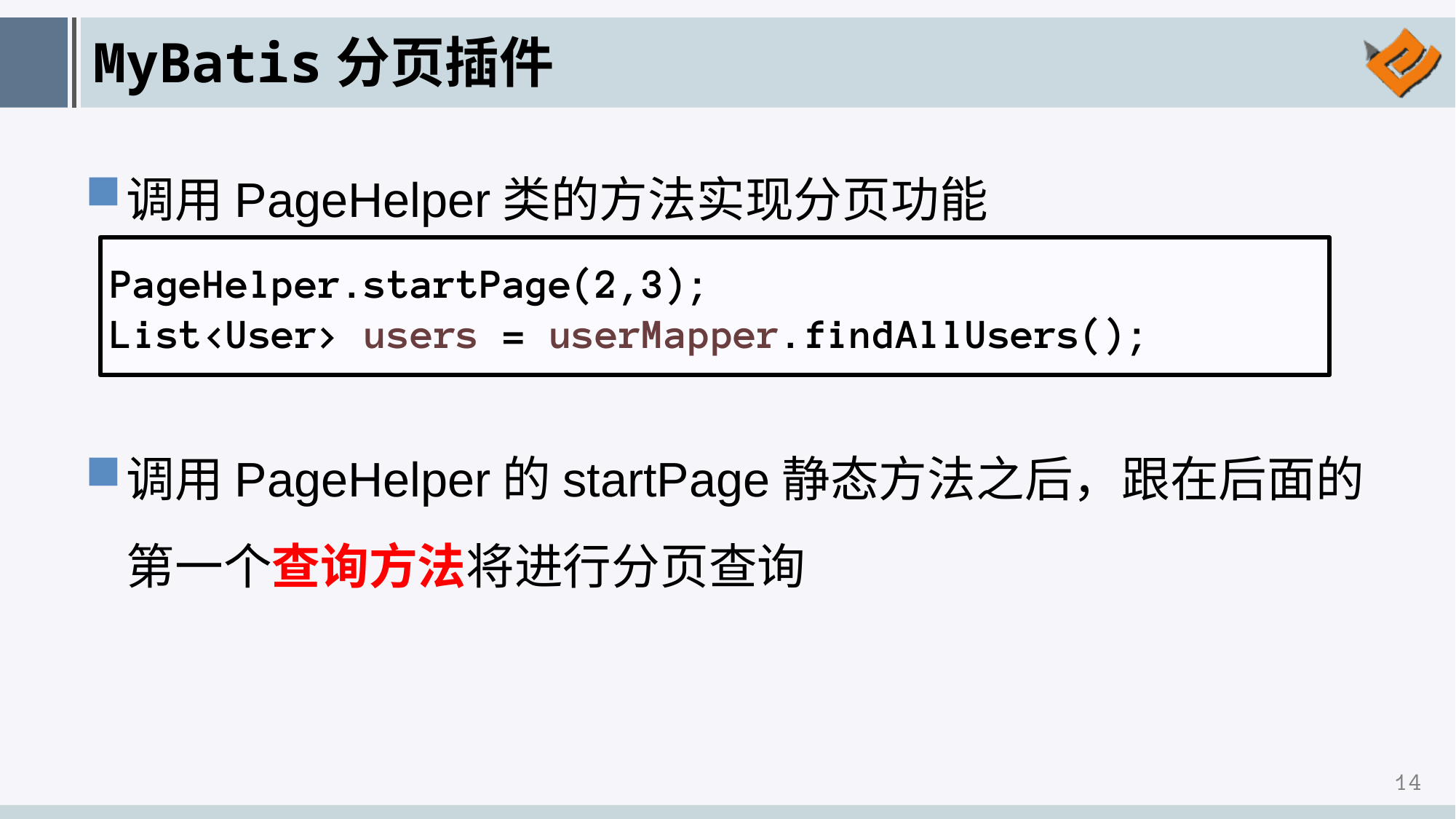

# MyBatis分页插件
调用PageHelper类的方法实现分页功能

调用PageHelper的startPage静态方法之后，跟在后面的第一个查询方法将进行分页查询

PageHelper.startPage(2,3);
List<User> users = userMapper.findAllUsers();